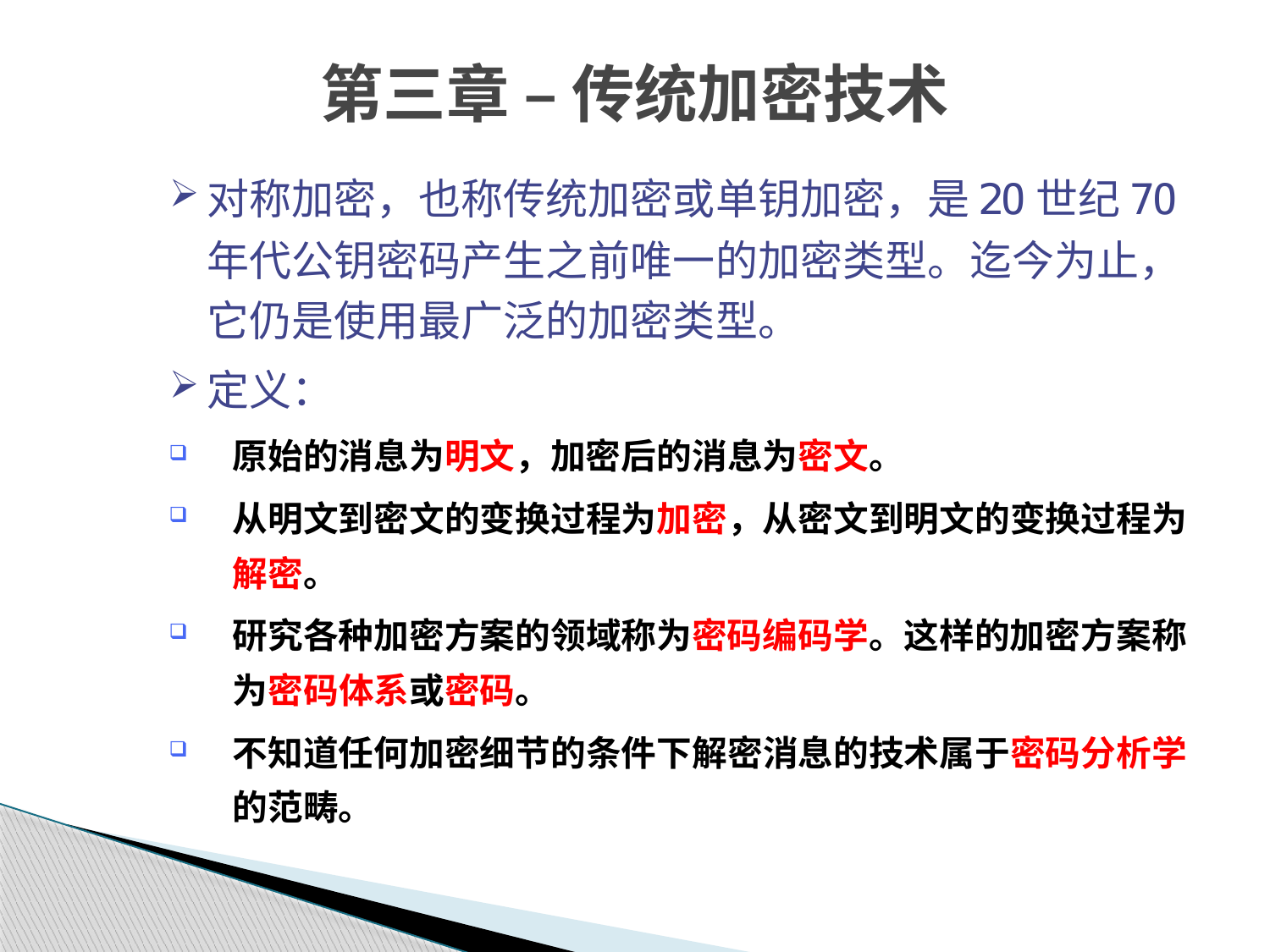

# 第三章 – 传统加密技术
对称加密，也称传统加密或单钥加密，是20世纪70年代公钥密码产生之前唯一的加密类型。迄今为止，它仍是使用最广泛的加密类型。
定义：
原始的消息为明文，加密后的消息为密文。
从明文到密文的变换过程为加密，从密文到明文的变换过程为解密。
研究各种加密方案的领域称为密码编码学。这样的加密方案称为密码体系或密码。
不知道任何加密细节的条件下解密消息的技术属于密码分析学的范畴。